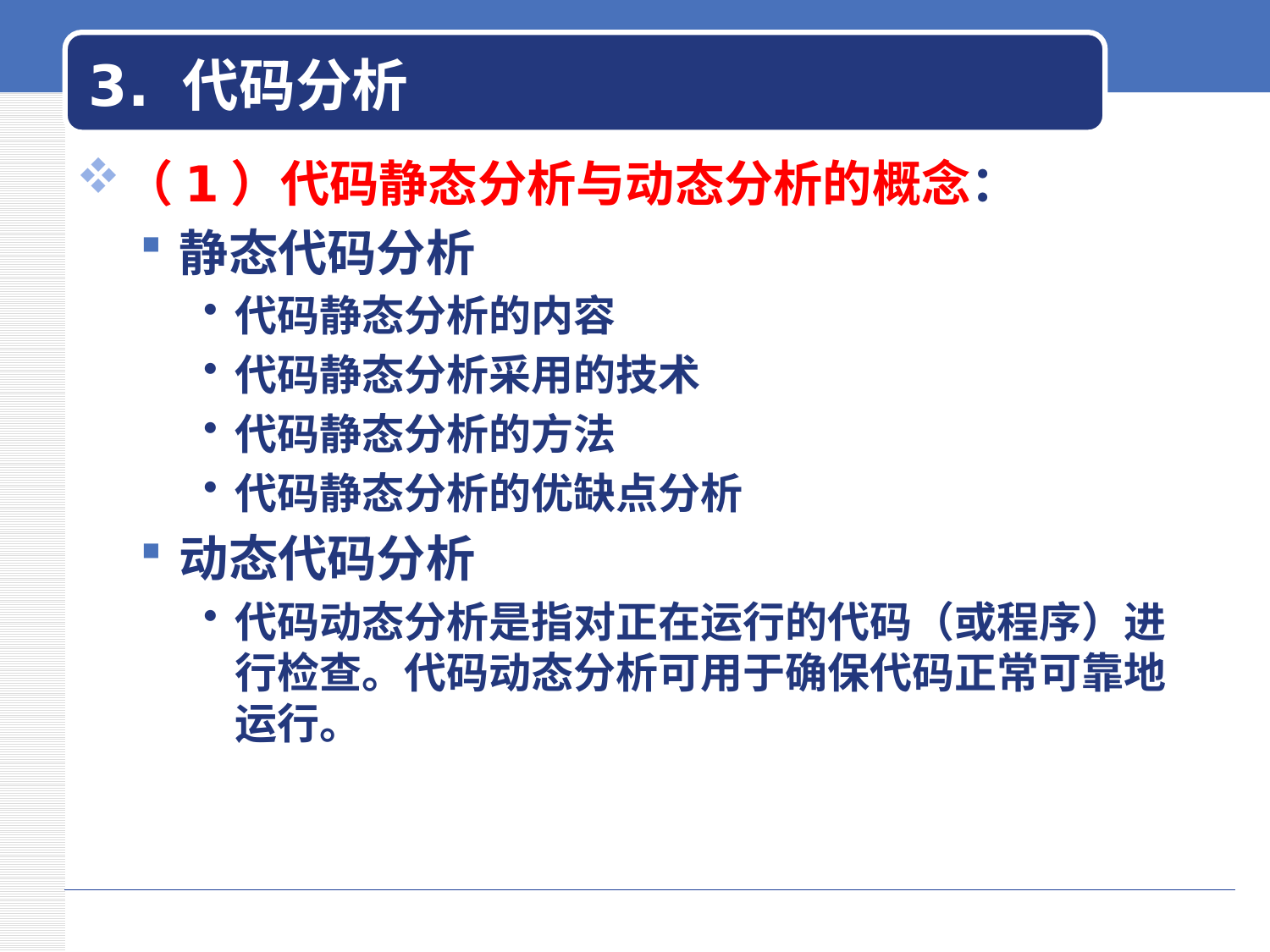

# 3. 代码分析
（1）代码静态分析与动态分析的概念：
静态代码分析
代码静态分析的内容
代码静态分析采用的技术
代码静态分析的方法
代码静态分析的优缺点分析
动态代码分析
代码动态分析是指对正在运行的代码（或程序）进行检查。代码动态分析可用于确保代码正常可靠地运行。